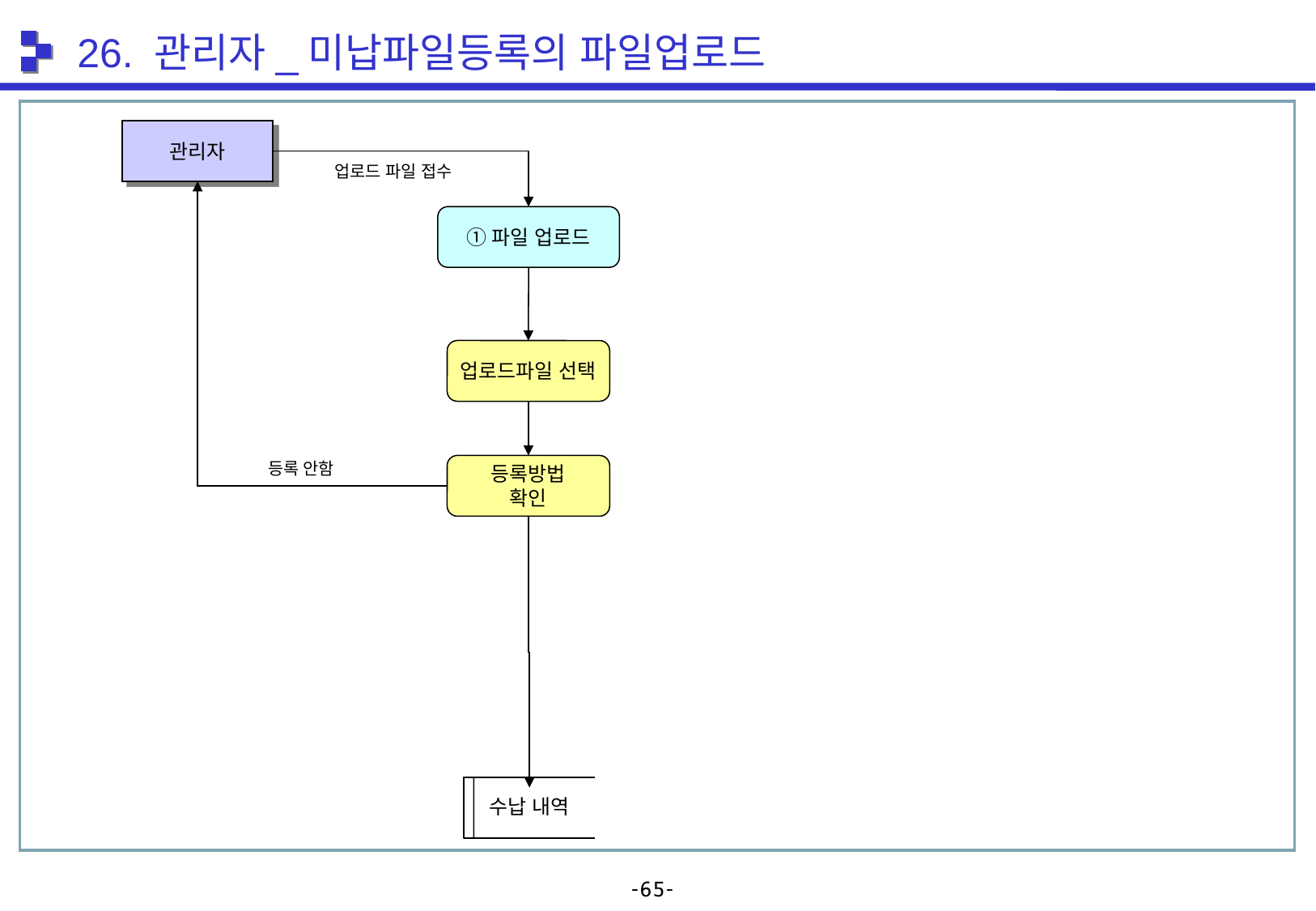

26. 관리자_미납파일등록의 파일업로드

관리자
업로드 파일 접수
①파일 업로드
업로드파일 선택
등록 안함
등록방법
확인

수납 내역